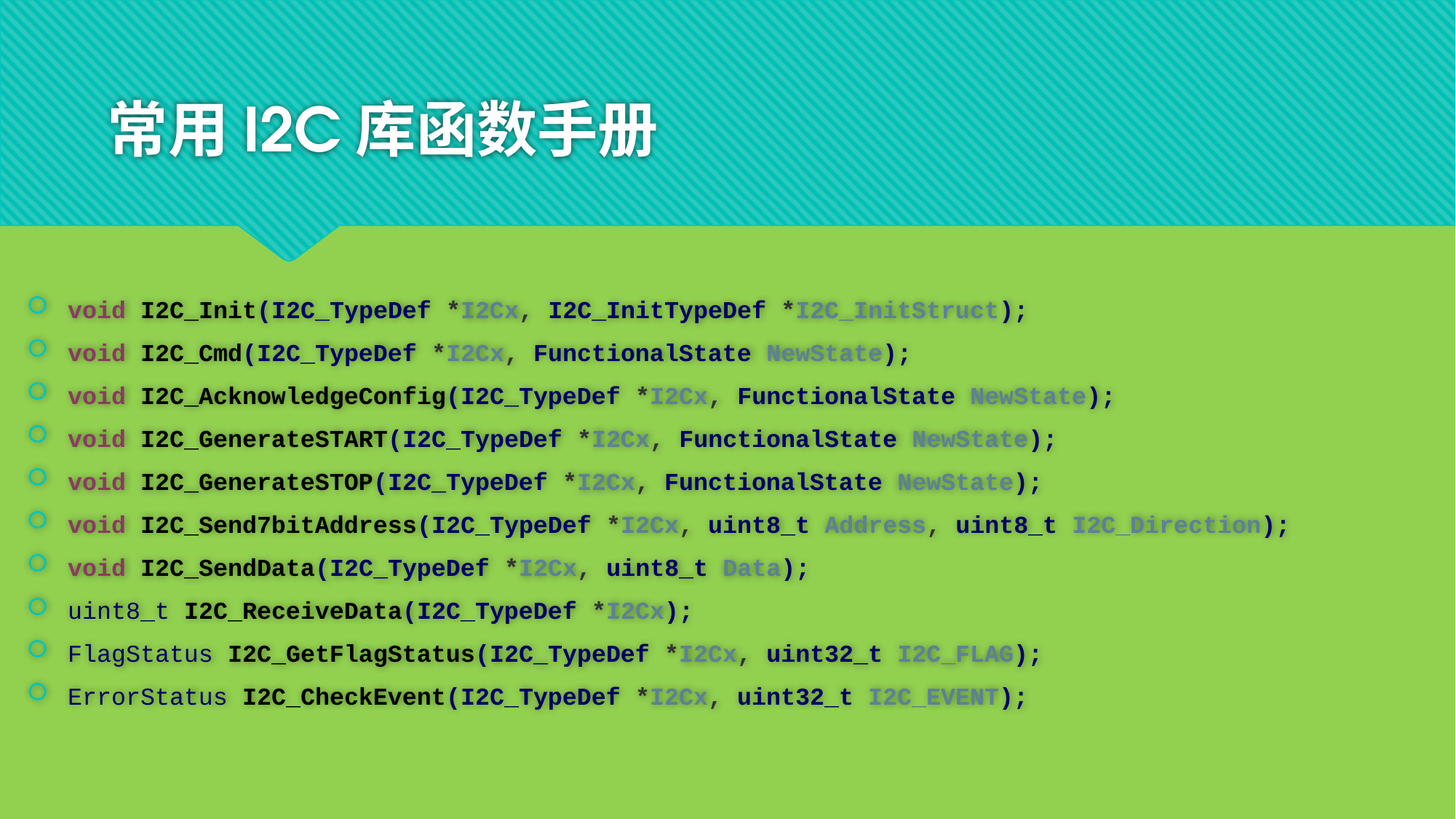

# 常用I2C库函数手册
void I2C_Init(I2C_TypeDef *I2Cx, I2C_InitTypeDef *I2C_InitStruct);
void I2C_Cmd(I2C_TypeDef *I2Cx, FunctionalState NewState);
void I2C_AcknowledgeConfig(I2C_TypeDef *I2Cx, FunctionalState NewState);
void I2C_GenerateSTART(I2C_TypeDef *I2Cx, FunctionalState NewState);
void I2C_GenerateSTOP(I2C_TypeDef *I2Cx, FunctionalState NewState);
void I2C_Send7bitAddress(I2C_TypeDef *I2Cx, uint8_t Address, uint8_t I2C_Direction);
void I2C_SendData(I2C_TypeDef *I2Cx, uint8_t Data);
uint8_t I2C_ReceiveData(I2C_TypeDef *I2Cx);
FlagStatus I2C_GetFlagStatus(I2C_TypeDef *I2Cx, uint32_t I2C_FLAG);
ErrorStatus I2C_CheckEvent(I2C_TypeDef *I2Cx, uint32_t I2C_EVENT);